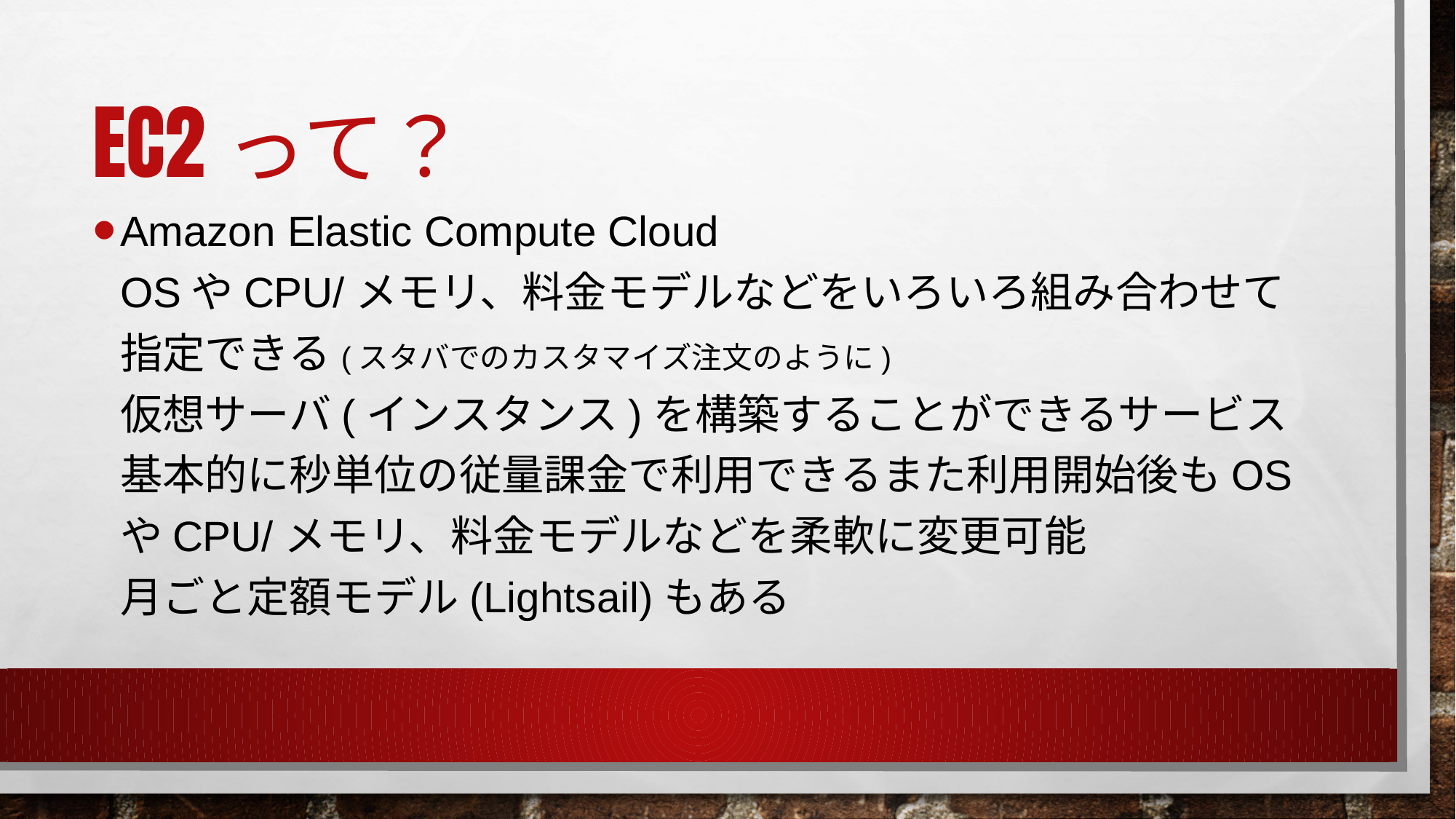

# EC2って？
Amazon Elastic Compute Cloud
OSやCPU/メモリ、料金モデルなどをいろいろ組み合わせて指定できる(スタバでのカスタマイズ注文のように)
仮想サーバ(インスタンス)を構築することができるサービス
基本的に秒単位の従量課金で利用できるまた利用開始後もOSやCPU/メモリ、料金モデルなどを柔軟に変更可能
月ごと定額モデル(Lightsail)もある